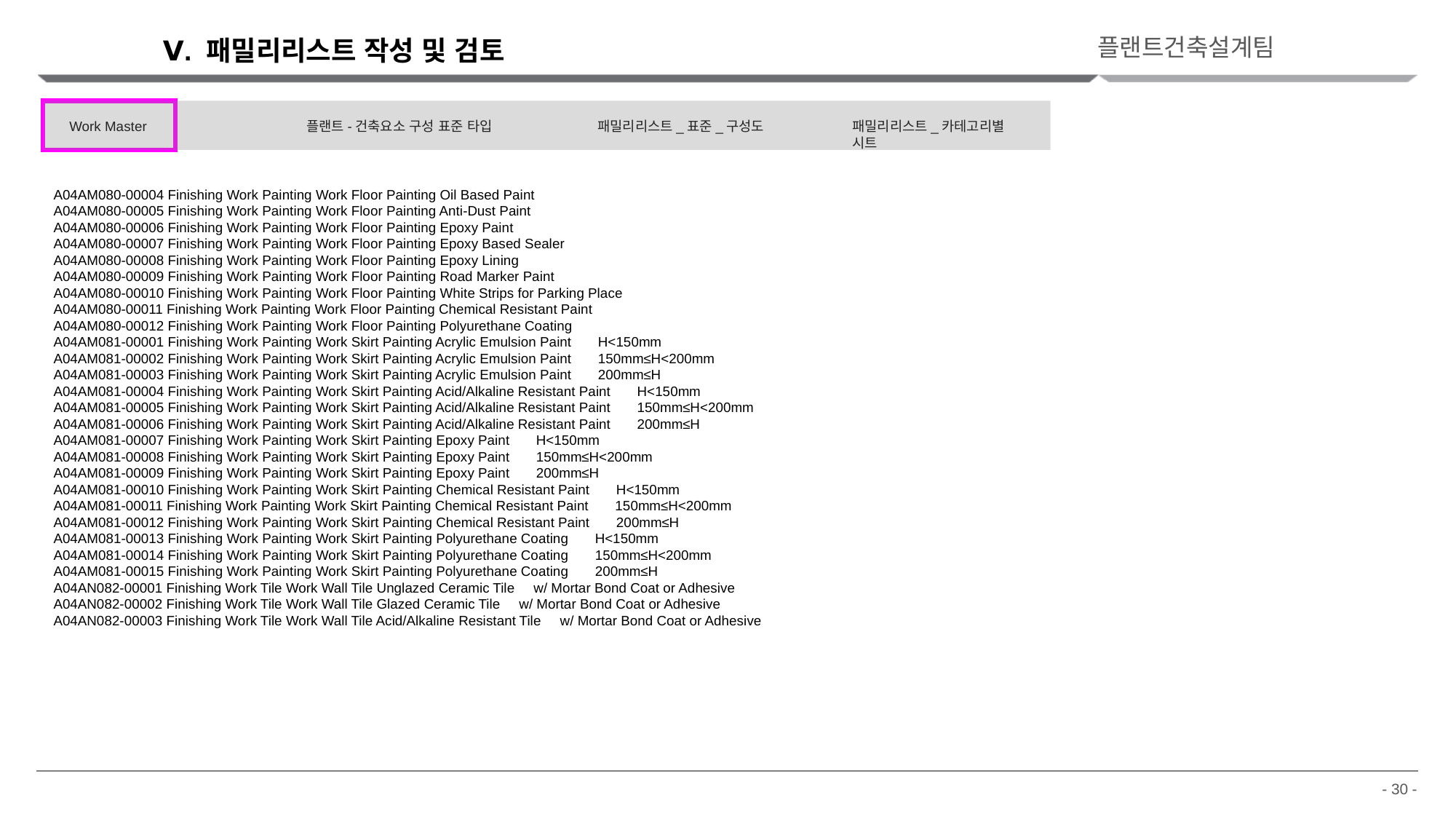

Ⅴ. 패밀리리스트 작성 및 검토
플랜트건축설계팀

Work Master
플랜트-건축요소 구성 표준 타입
패밀리리스트_표준_구성도
패밀리리스트_카테고리별 시트
A04AM080-00004 Finishing Work Painting Work Floor Painting Oil Based Paint
A04AM080-00005 Finishing Work Painting Work Floor Painting Anti-Dust Paint
A04AM080-00006 Finishing Work Painting Work Floor Painting Epoxy Paint
A04AM080-00007 Finishing Work Painting Work Floor Painting Epoxy Based Sealer
A04AM080-00008 Finishing Work Painting Work Floor Painting Epoxy Lining
A04AM080-00009 Finishing Work Painting Work Floor Painting Road Marker Paint
A04AM080-00010 Finishing Work Painting Work Floor Painting White Strips for Parking Place
A04AM080-00011 Finishing Work Painting Work Floor Painting Chemical Resistant Paint
A04AM080-00012 Finishing Work Painting Work Floor Painting Polyurethane Coating
A04AM081-00001 Finishing Work Painting Work Skirt Painting Acrylic Emulsion Paint       H<150mm
A04AM081-00002 Finishing Work Painting Work Skirt Painting Acrylic Emulsion Paint       150mm≤H<200mm
A04AM081-00003 Finishing Work Painting Work Skirt Painting Acrylic Emulsion Paint       200mm≤H
A04AM081-00004 Finishing Work Painting Work Skirt Painting Acid/Alkaline Resistant Paint       H<150mm
A04AM081-00005 Finishing Work Painting Work Skirt Painting Acid/Alkaline Resistant Paint       150mm≤H<200mm
A04AM081-00006 Finishing Work Painting Work Skirt Painting Acid/Alkaline Resistant Paint       200mm≤H
A04AM081-00007 Finishing Work Painting Work Skirt Painting Epoxy Paint       H<150mm
A04AM081-00008 Finishing Work Painting Work Skirt Painting Epoxy Paint       150mm≤H<200mm
A04AM081-00009 Finishing Work Painting Work Skirt Painting Epoxy Paint       200mm≤H
A04AM081-00010 Finishing Work Painting Work Skirt Painting Chemical Resistant Paint       H<150mm
A04AM081-00011 Finishing Work Painting Work Skirt Painting Chemical Resistant Paint       150mm≤H<200mm
A04AM081-00012 Finishing Work Painting Work Skirt Painting Chemical Resistant Paint       200mm≤H
A04AM081-00013 Finishing Work Painting Work Skirt Painting Polyurethane Coating       H<150mm
A04AM081-00014 Finishing Work Painting Work Skirt Painting Polyurethane Coating       150mm≤H<200mm
A04AM081-00015 Finishing Work Painting Work Skirt Painting Polyurethane Coating       200mm≤H
A04AN082-00001 Finishing Work Tile Work Wall Tile Unglazed Ceramic Tile     w/ Mortar Bond Coat or Adhesive
A04AN082-00002 Finishing Work Tile Work Wall Tile Glazed Ceramic Tile     w/ Mortar Bond Coat or Adhesive
A04AN082-00003 Finishing Work Tile Work Wall Tile Acid/Alkaline Resistant Tile     w/ Mortar Bond Coat or Adhesive